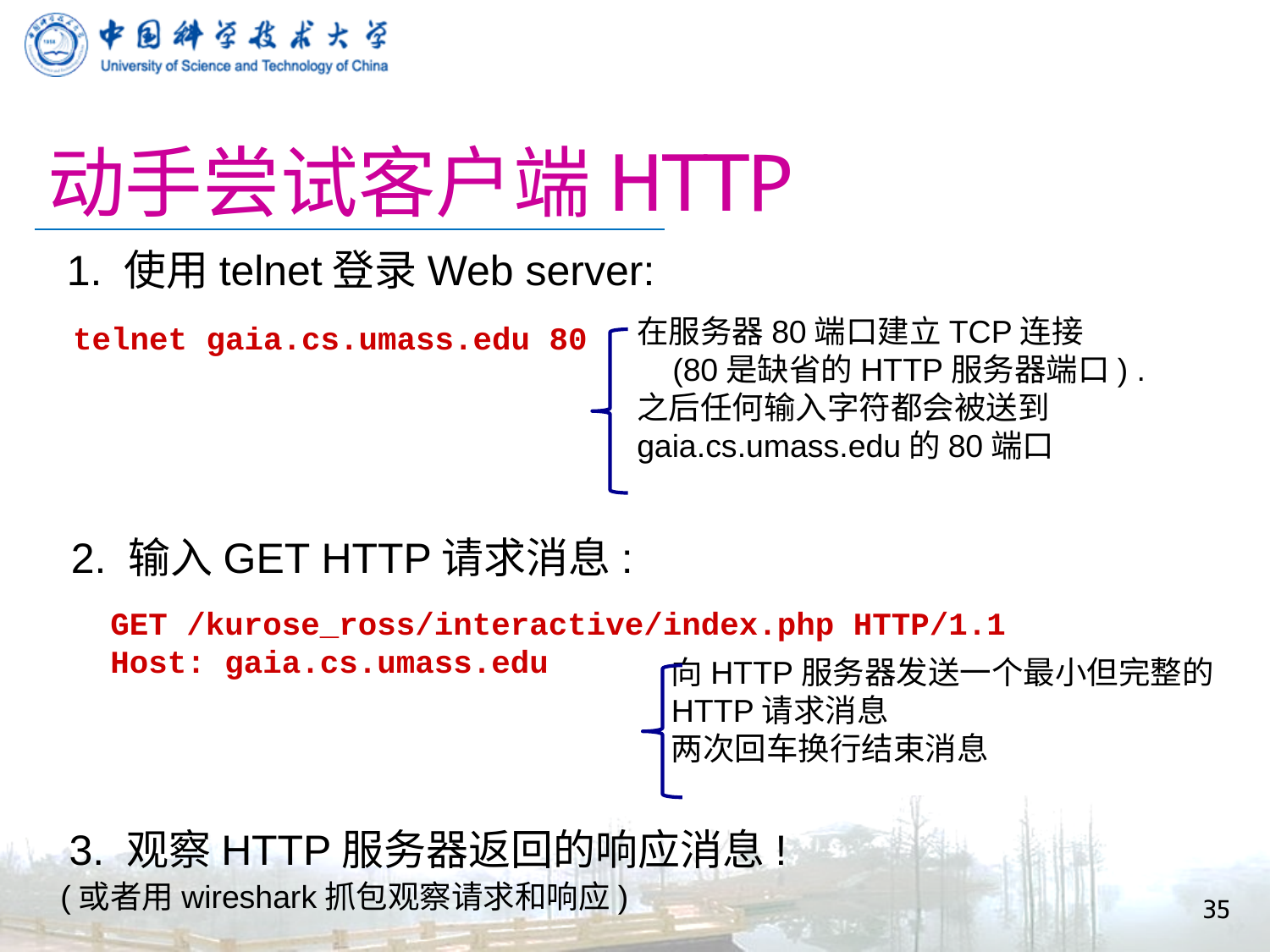

# 动手尝试客户端HTTP
1. 使用telnet登录Web server:

在服务器80端口建立TCP连接
    (80是缺省的HTTP服务器端口) .
之后任何输入字符都会被送到
gaia.cs.umass.edu的80端口
telnet gaia.cs.umass.edu 80

2. 输入GET HTTP请求消息:

GET /kurose_ross/interactive/index.php HTTP/1.1
Host: gaia.cs.umass.edu
向HTTP服务器发送一个最小但完整的
HTTP请求消息
两次回车换行结束消息

3. 观察HTTP服务器返回的响应消息!
35
(或者用wireshark抓包观察请求和响应)